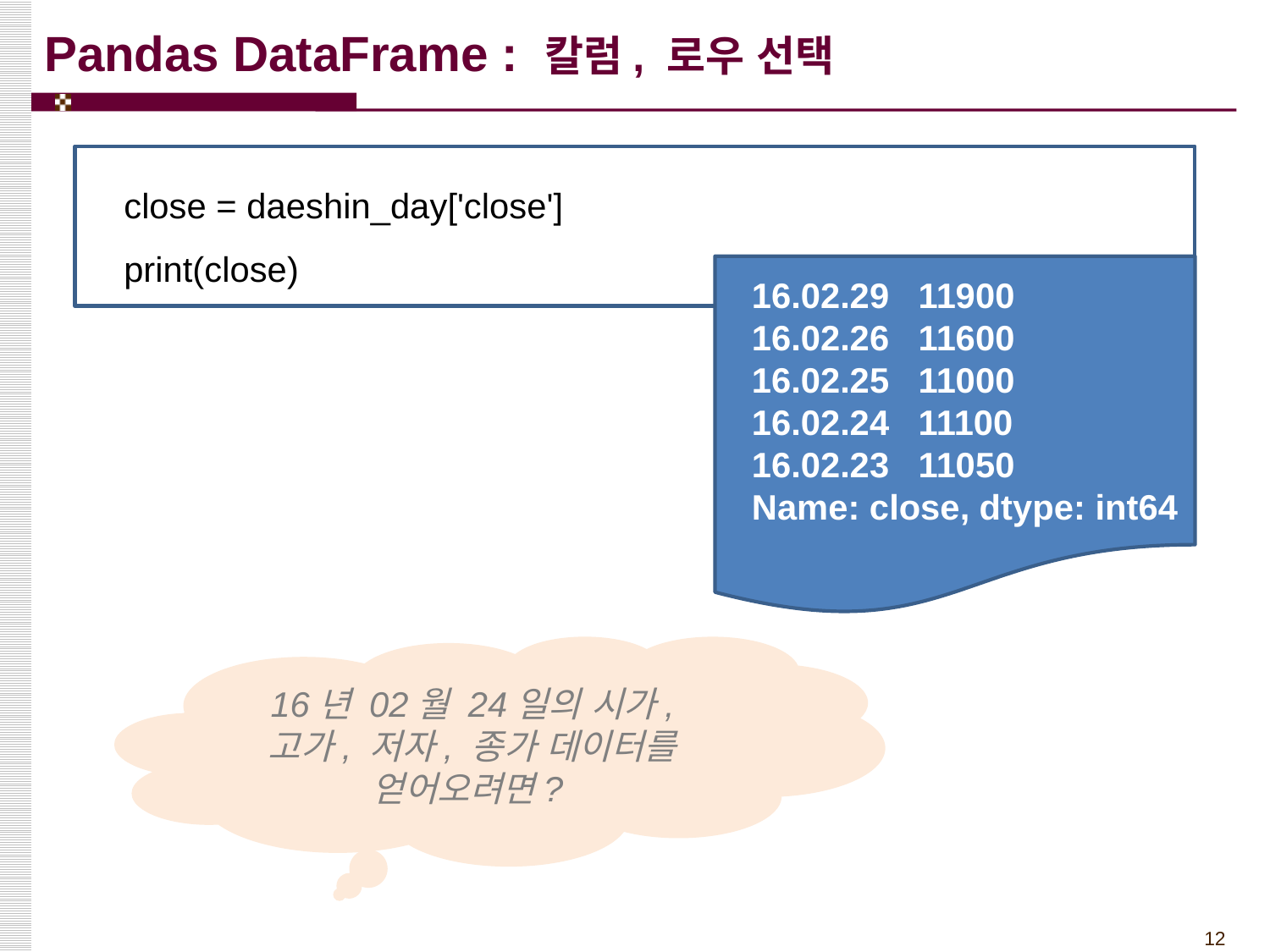

# Pandas DataFrame : 칼럼, 로우 선택
close = daeshin_day['close']
print(close)
16.02.29   11900
16.02.26   11600
16.02.25   11000
16.02.24   11100
16.02.23   11050
Name: close, dtype: int64
16년 02월 24일의 시가, 고가, 저자, 종가 데이터를 얻어오려면?